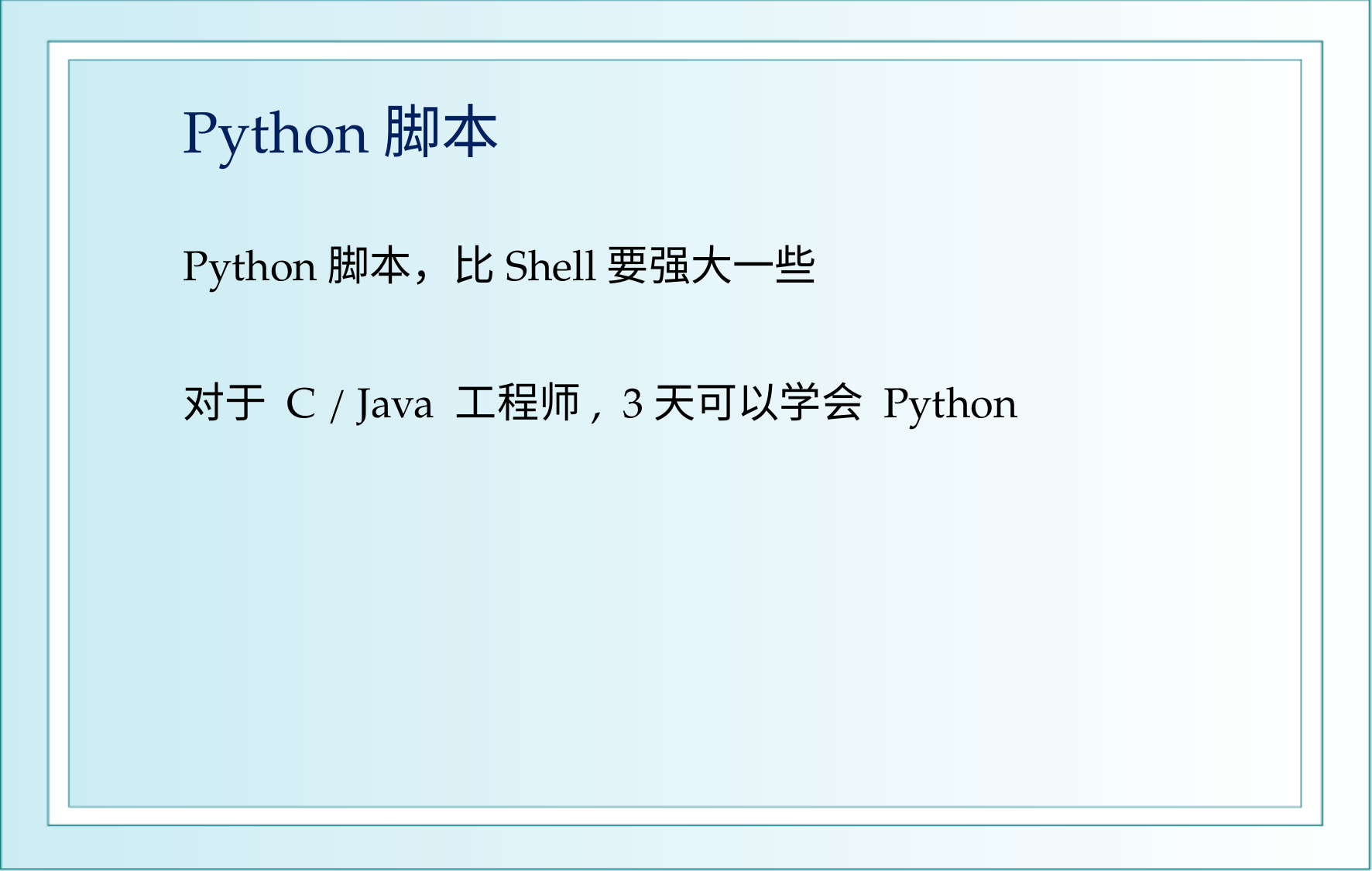

# Python脚本
Python脚本，比Shell要强大一些

对于 C / Java 工程师,  3天可以学会 Python